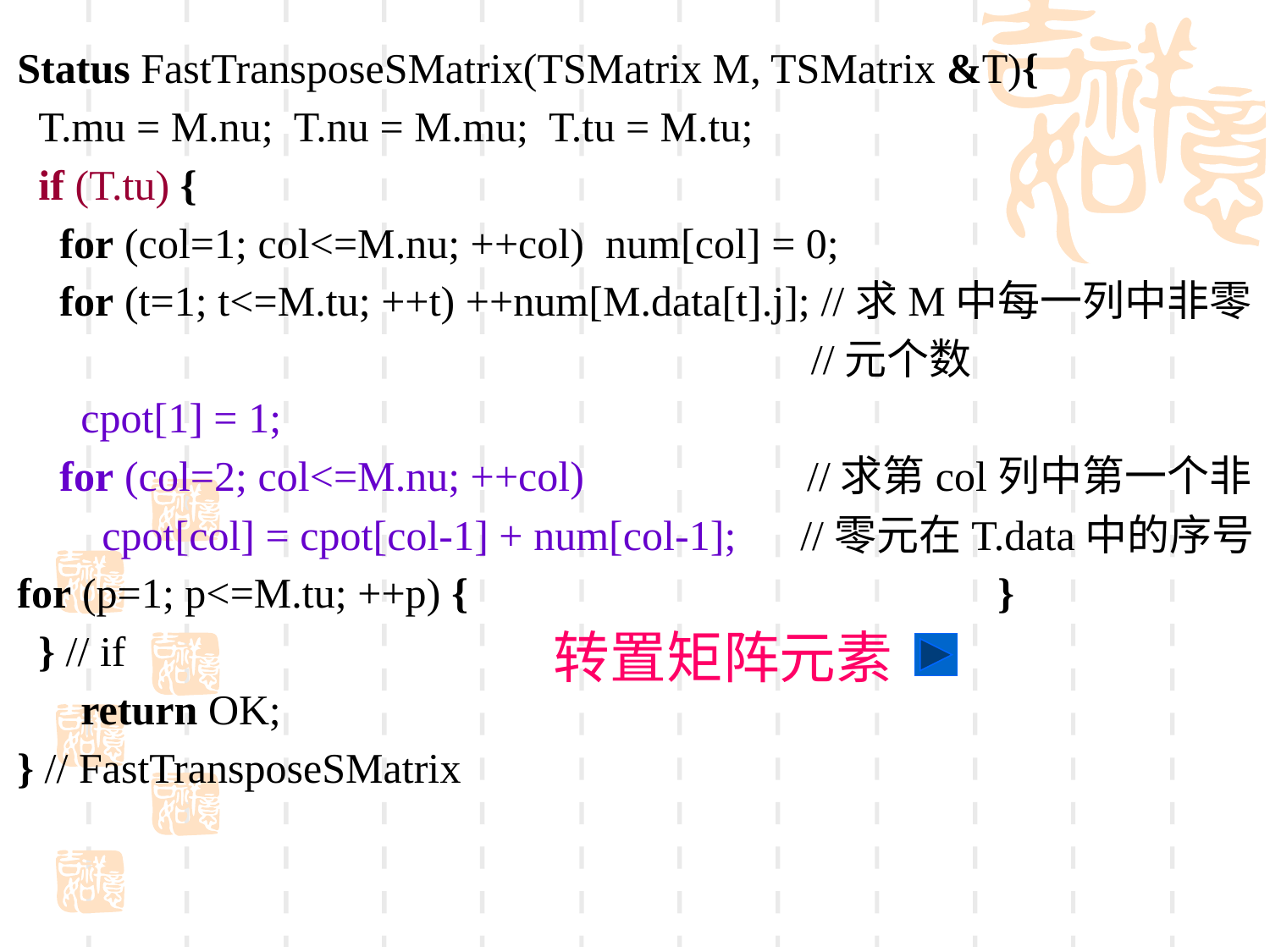

Status FastTransposeSMatrix(TSMatrix M, TSMatrix &T){
  T.mu = M.nu;  T.nu = M.mu;  T.tu = M.tu;
  if (T.tu) {
    for (col=1; col<=M.nu; ++col)  num[col] = 0;
    for (t=1; t<=M.tu; ++t) ++num[M.data[t].j]; //求M中每一列中非零
                                                                           //元个数
      cpot[1] = 1;
    for (col=2; col<=M.nu; ++col)                     //求第col列中第一个非
        cpot[col] = cpot[col-1] + num[col-1];      //零元在T.data中的序号
for (p=1; p<=M.tu; ++p) {                                                  }
  } // if
      return OK;
} // FastTransposeSMatrix
 转置矩阵元素